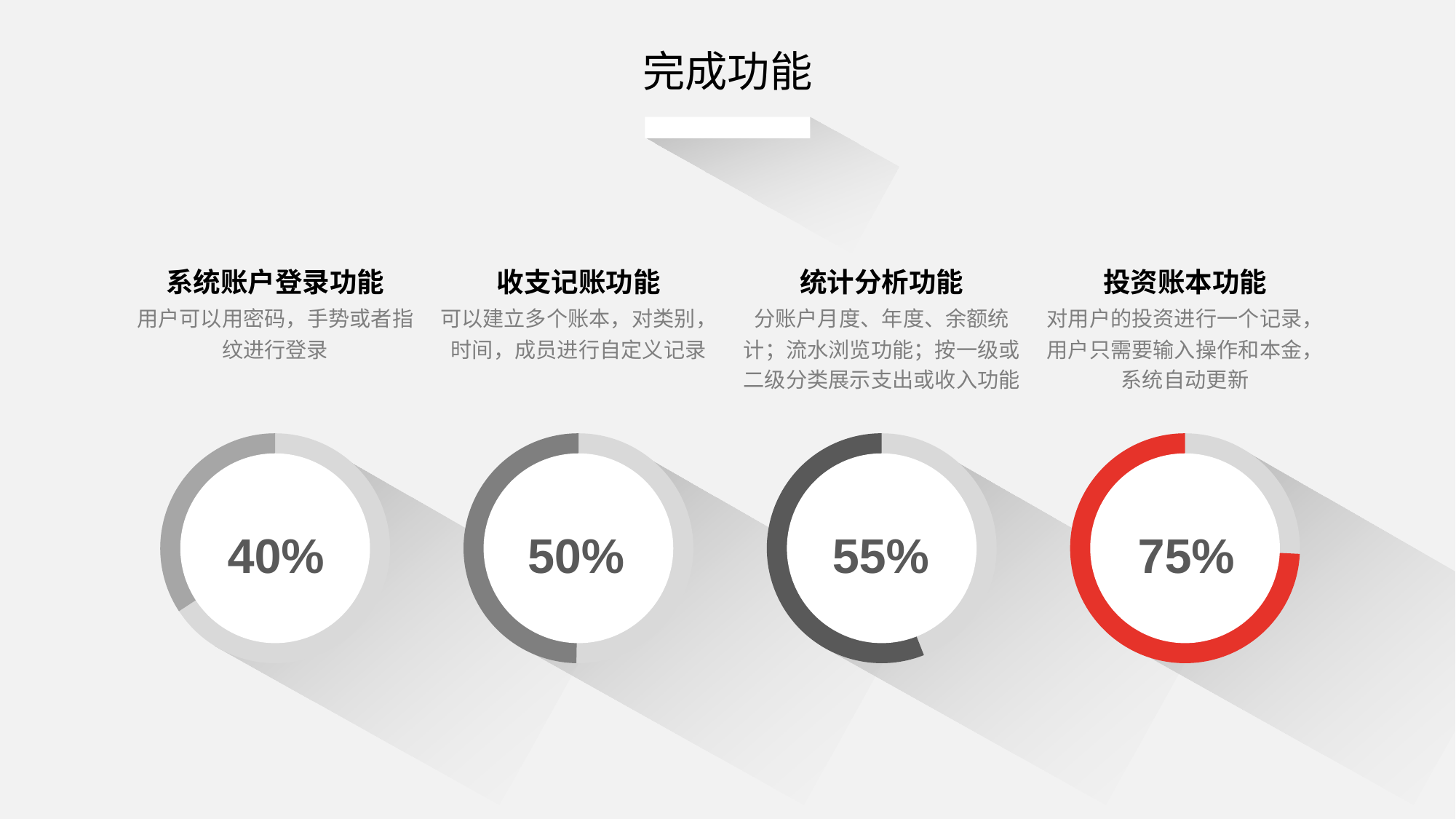

完成功能

系统账户登录功能
用户可以用密码，手势或者指纹进行登录
收支记账功能
可以建立多个账本，对类别，时间，成员进行自定义记录
统计分析功能
分账户月度、年度、余额统计；流水浏览功能；按一级或二级分类展示支出或收入功能
投资账本功能
对用户的投资进行一个记录，用户只需要输入操作和本金，系统自动更新

40%
50%
55%
75%